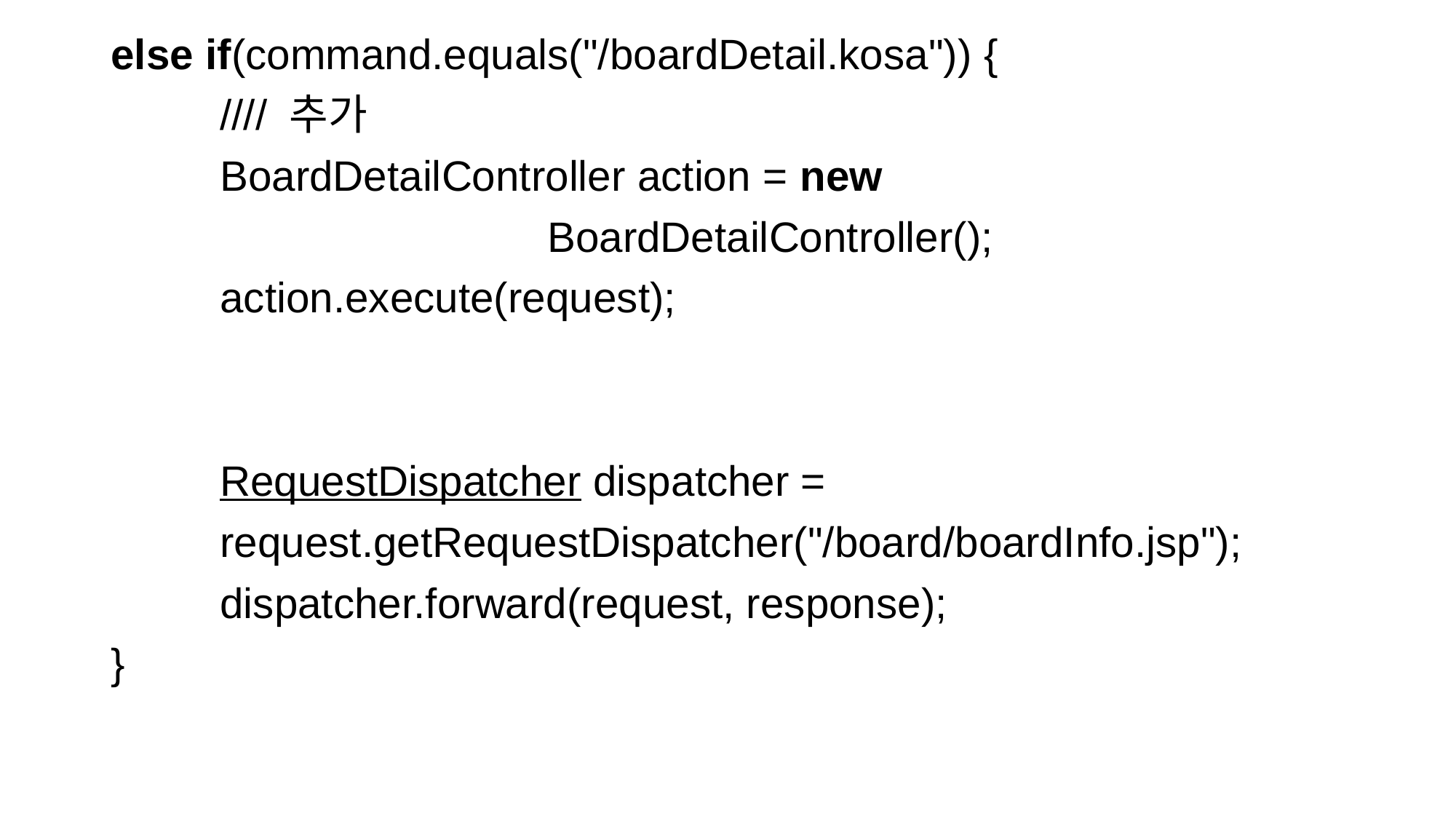

else if(command.equals("/boardDetail.kosa")) {
	//// 추가
	BoardDetailController action = new
				BoardDetailController();
	action.execute(request);

	RequestDispatcher dispatcher =
	request.getRequestDispatcher("/board/boardInfo.jsp");
	dispatcher.forward(request, response);
}